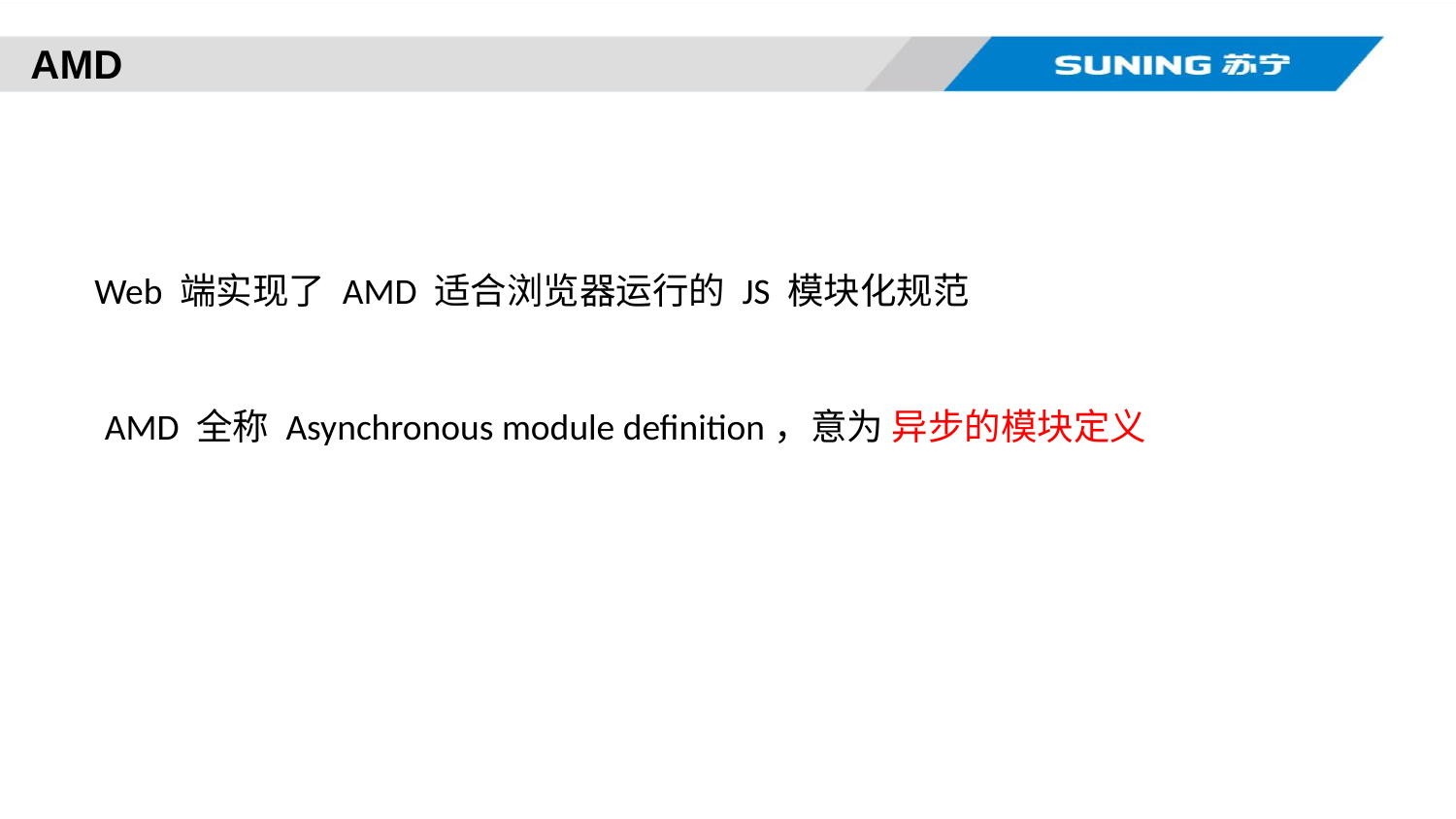

# AMD
Web 端实现了 AMD 适合浏览器运行的 JS 模块化规范
AMD 全称 Asynchronous module definition，意为 异步的模块定义